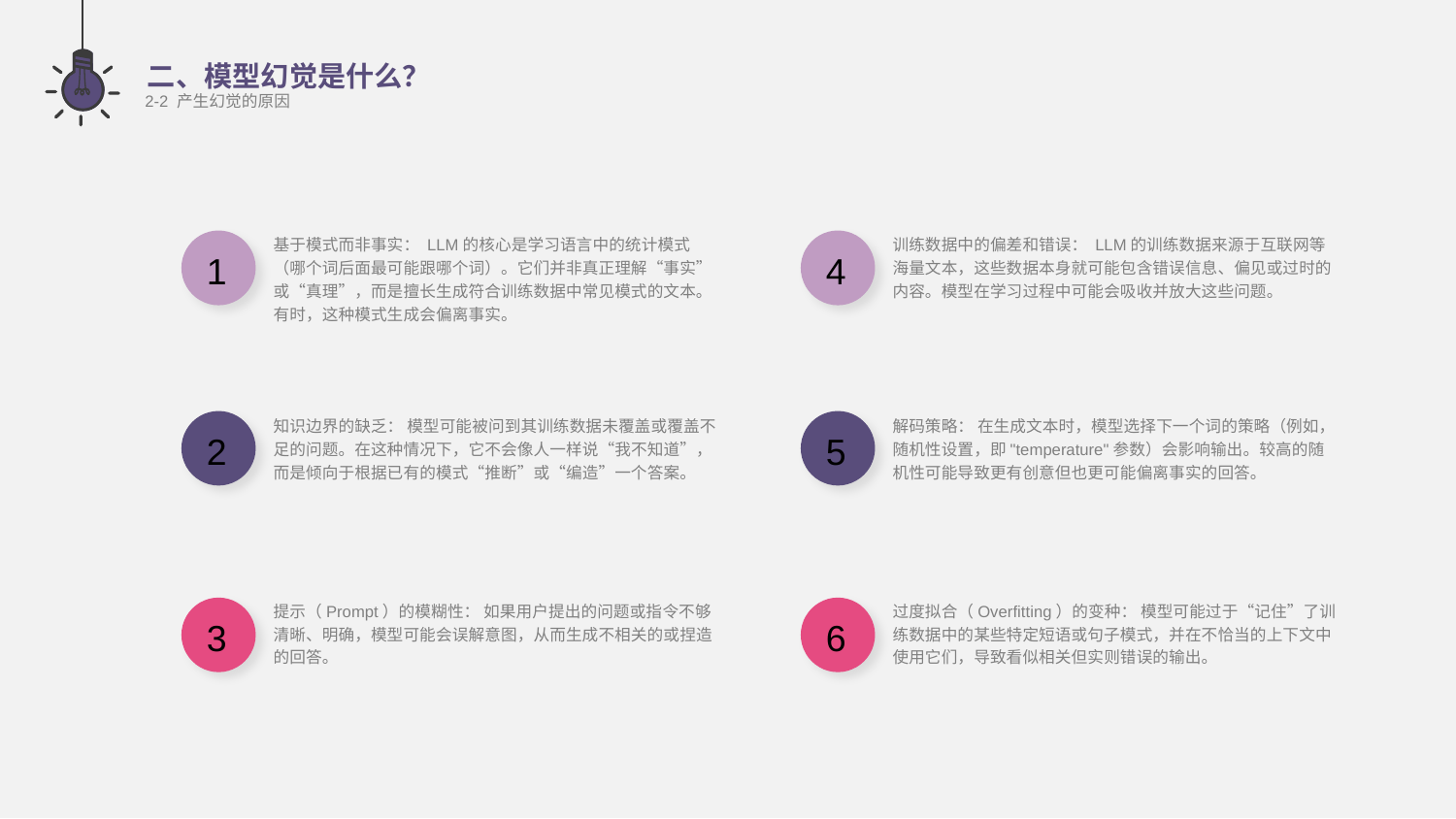

二、模型幻觉是什么？
2-2 产生幻觉的原因
1
4
基于模式而非事实： LLM的核心是学习语言中的统计模式（哪个词后面最可能跟哪个词）。它们并非真正理解“事实”或“真理”，而是擅长生成符合训练数据中常见模式的文本。有时，这种模式生成会偏离事实。
训练数据中的偏差和错误： LLM的训练数据来源于互联网等海量文本，这些数据本身就可能包含错误信息、偏见或过时的内容。模型在学习过程中可能会吸收并放大这些问题。
2
5
知识边界的缺乏： 模型可能被问到其训练数据未覆盖或覆盖不足的问题。在这种情况下，它不会像人一样说“我不知道”，而是倾向于根据已有的模式“推断”或“编造”一个答案。
解码策略： 在生成文本时，模型选择下一个词的策略（例如，随机性设置，即"temperature"参数）会影响输出。较高的随机性可能导致更有创意但也更可能偏离事实的回答。
提示（Prompt）的模糊性： 如果用户提出的问题或指令不够清晰、明确，模型可能会误解意图，从而生成不相关的或捏造的回答。
过度拟合（Overfitting）的变种： 模型可能过于“记住”了训练数据中的某些特定短语或句子模式，并在不恰当的上下文中使用它们，导致看似相关但实则错误的输出。
3
6